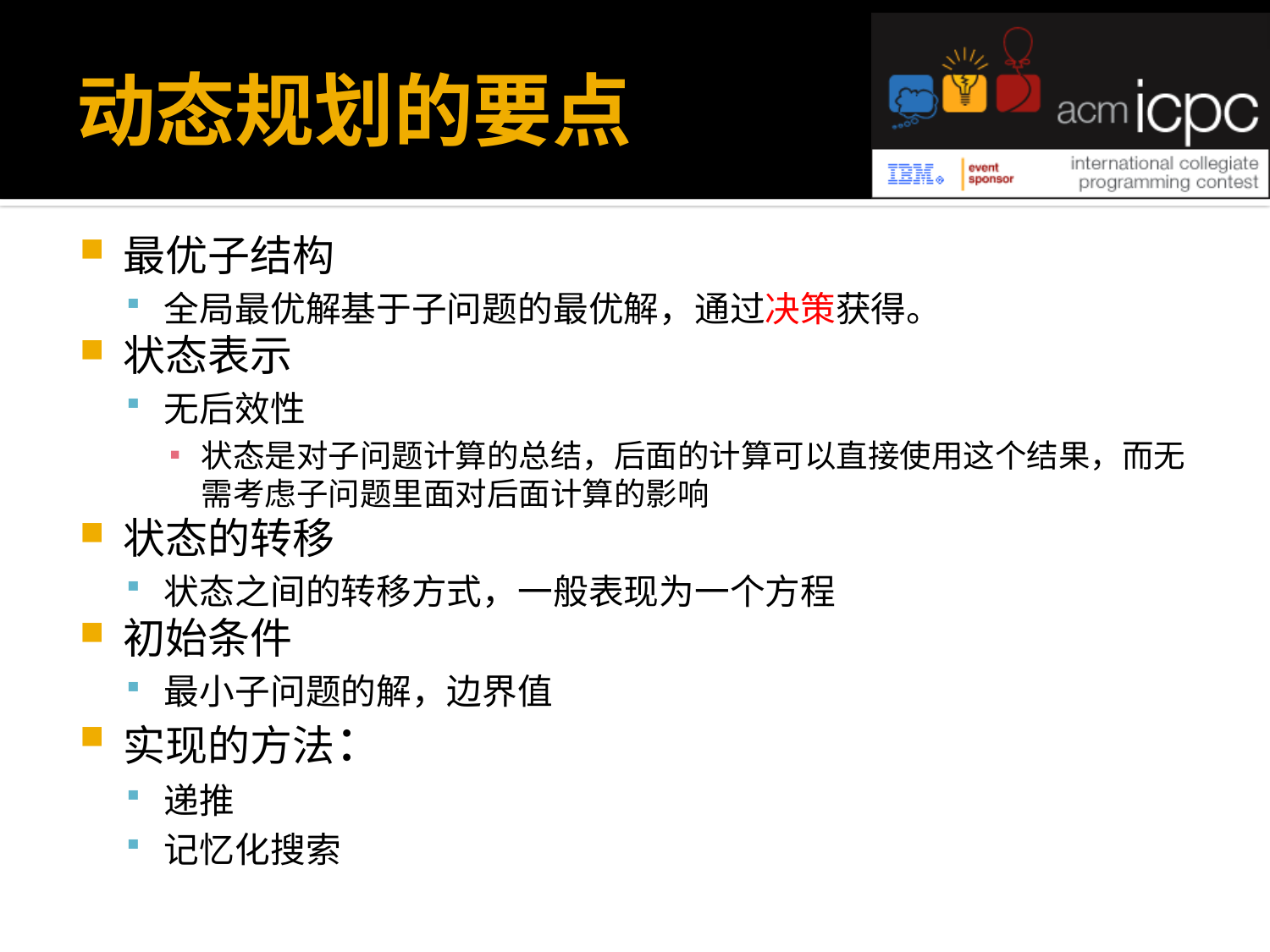

# 动态规划的要点
最优子结构
全局最优解基于子问题的最优解，通过决策获得。
状态表示
无后效性
状态是对子问题计算的总结，后面的计算可以直接使用这个结果，而无需考虑子问题里面对后面计算的影响
状态的转移
状态之间的转移方式，一般表现为一个方程
初始条件
最小子问题的解，边界值
实现的方法：
递推
记忆化搜索